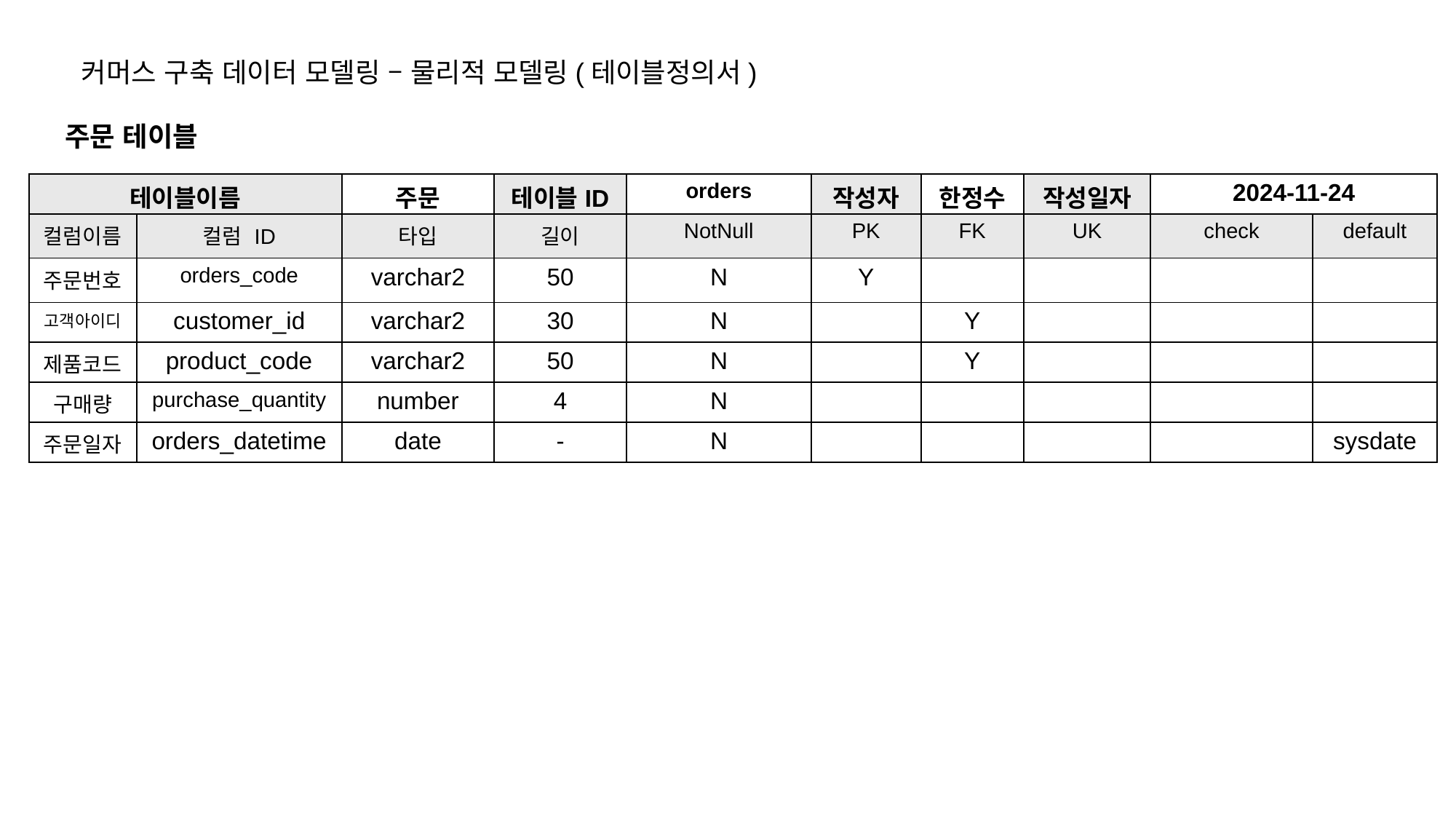

커머스 구축 데이터 모델링 – 물리적 모델링(테이블정의서)
주문 테이블
| 테이블이름 |  | 주문 | 테이블ID | orders | 작성자 | 한정수 | 작성일자 | 2024-11-24 |  |
| --- | --- | --- | --- | --- | --- | --- | --- | --- | --- |
| 컬럼이름 | 컬럼 ID | 타입 | 길이 | NotNull | PK | FK | UK | check | default |
| 주문번호 | orders\_code | varchar2 | 50 | N | Y |  |  |  |  |
| 고객아이디 | customer\_id | varchar2 | 30 | N |  | Y |  |  |  |
| 제품코드 | product\_code | varchar2 | 50 | N |  | Y |  |  |  |
| 구매량 | purchase\_quantity | number | 4 | N |  |  |  |  |  |
| 주문일자 | orders\_datetime | date | - | N |  |  |  |  | sysdate |